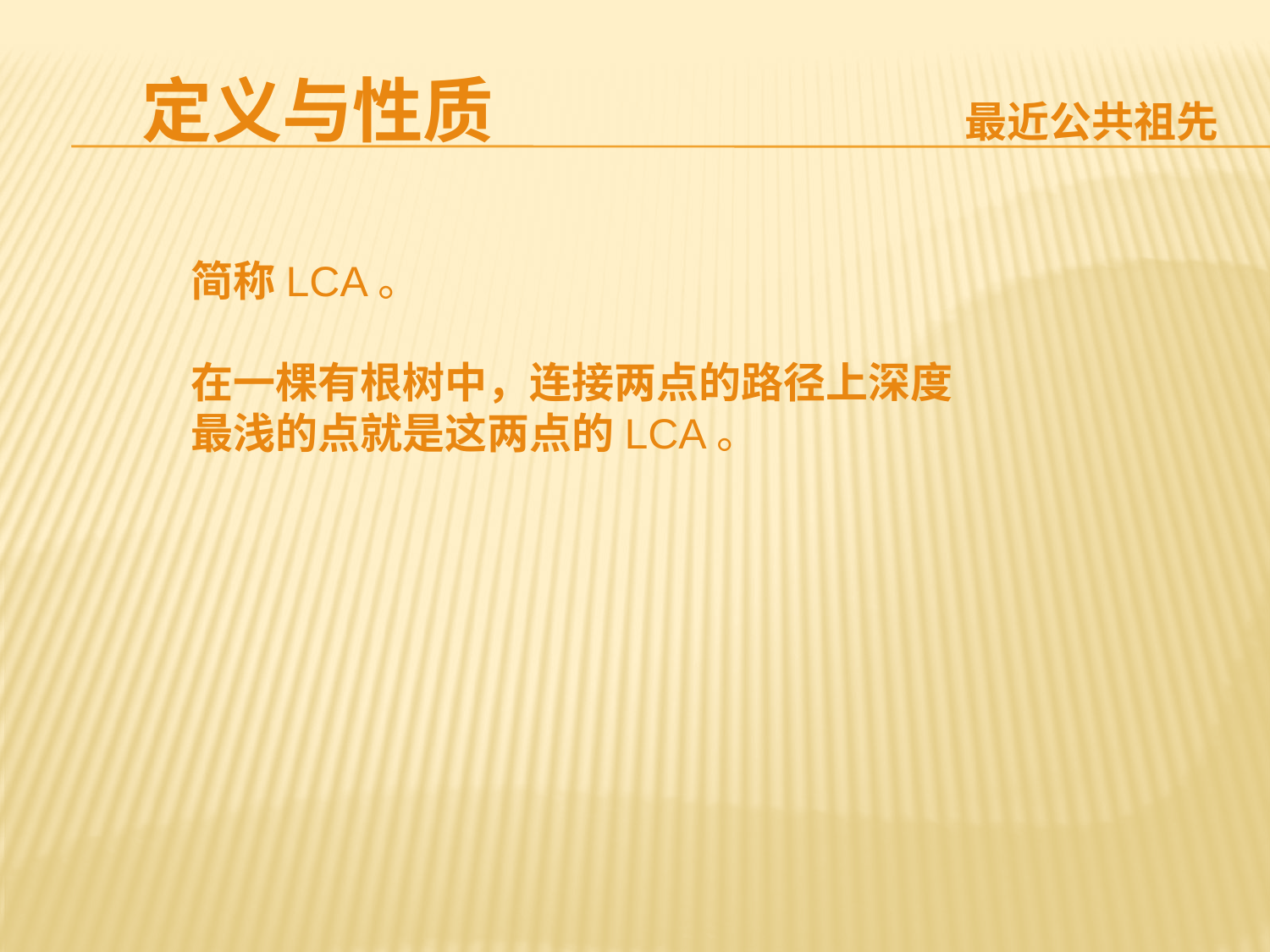

定义与性质
最近公共祖先
简称LCA。

在一棵有根树中，连接两点的路径上深度最浅的点就是这两点的LCA。